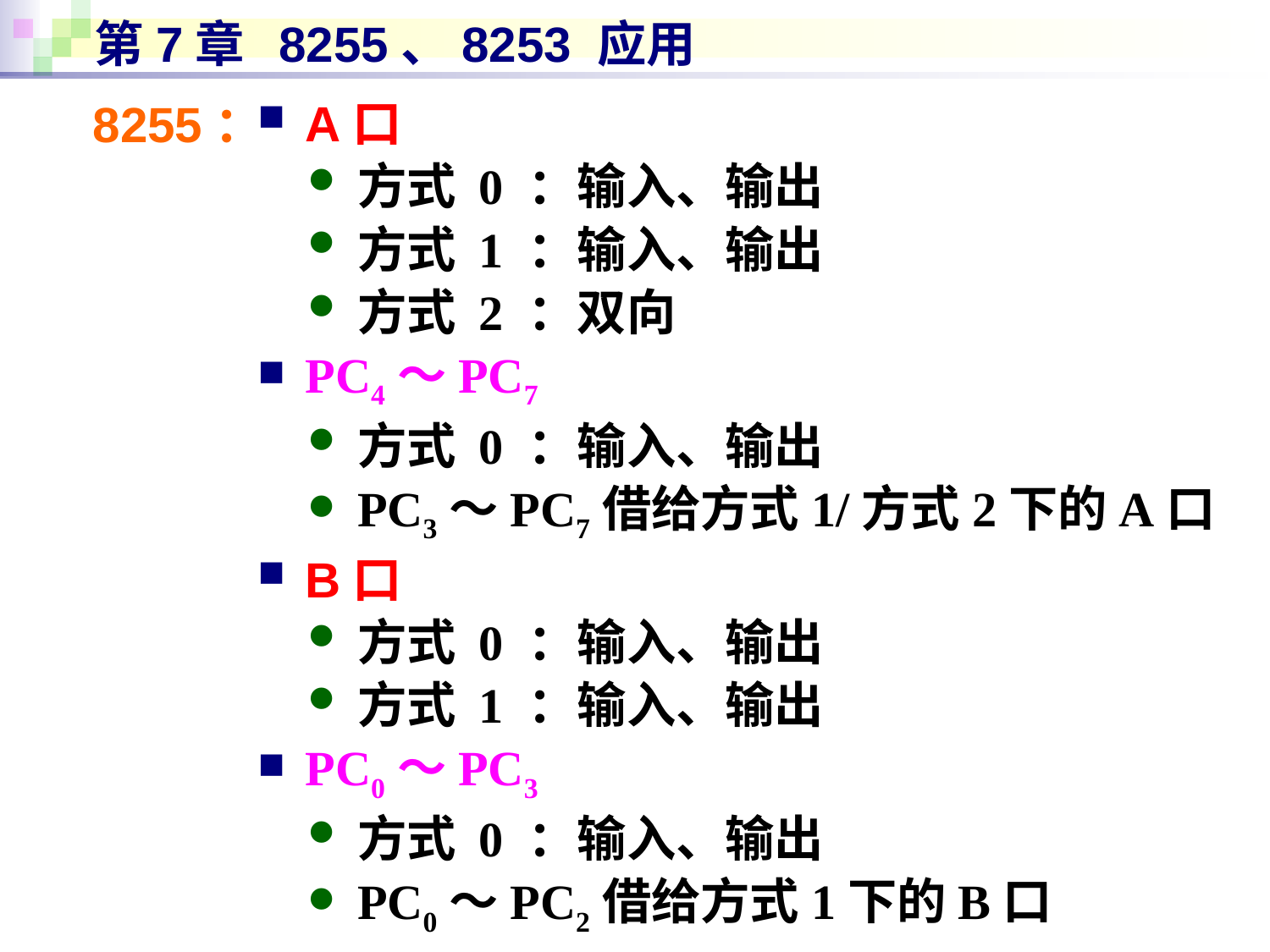

# 第7章  8255、8253 应用
A口
方式 0 ：输入、输出
方式 1 ：输入、输出
方式 2 ：双向
PC4～PC7
方式 0 ：输入、输出
PC3～PC7借给方式1/方式2下的A口
B口
方式 0 ：输入、输出
方式 1 ：输入、输出
PC0～PC3
方式 0 ：输入、输出
PC0～PC2借给方式1下的B口
8255：
54